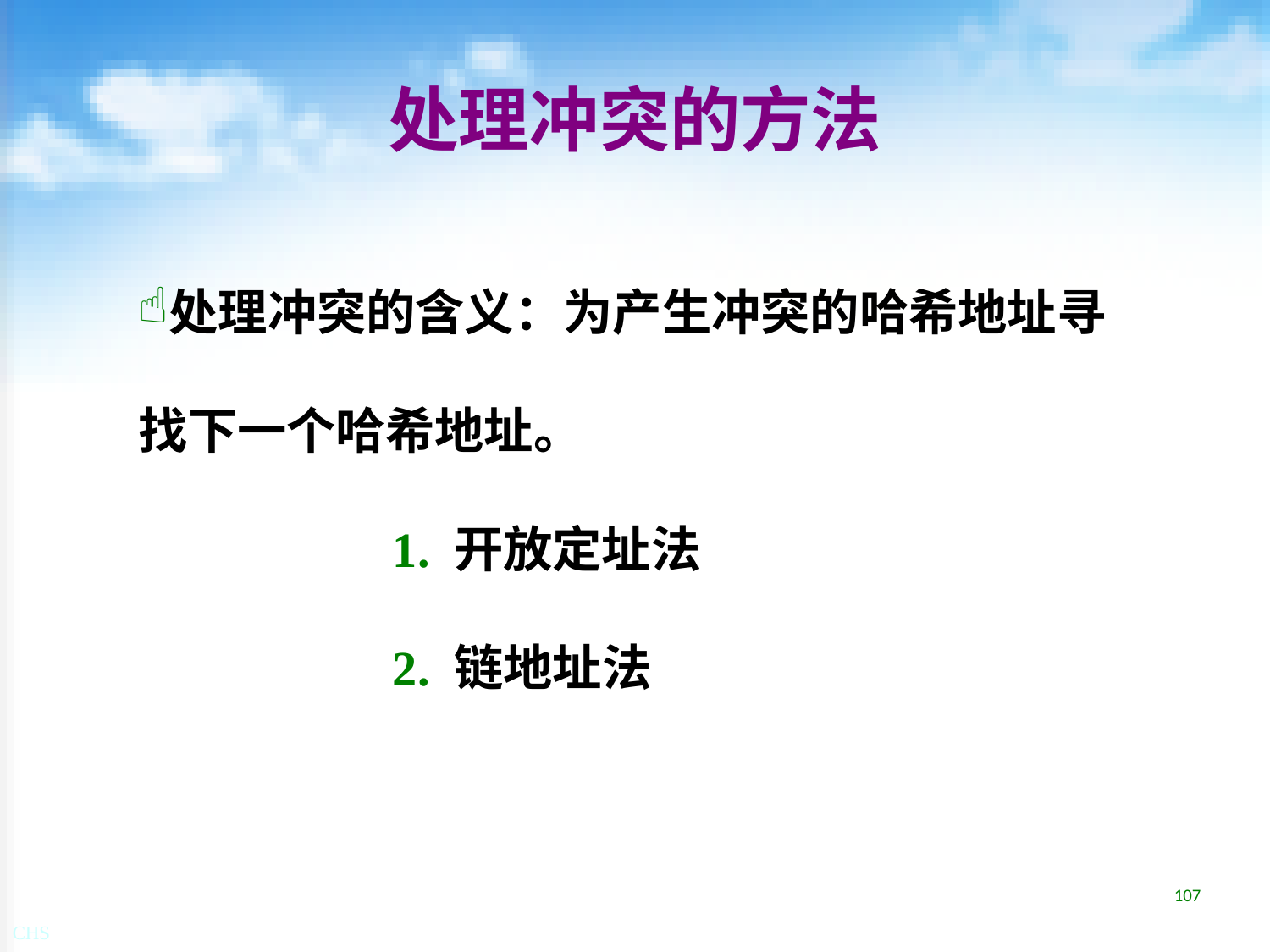

# 处理冲突的方法
处理冲突的含义：为产生冲突的哈希地址寻找下一个哈希地址。
		1. 开放定址法
		2. 链地址法
107